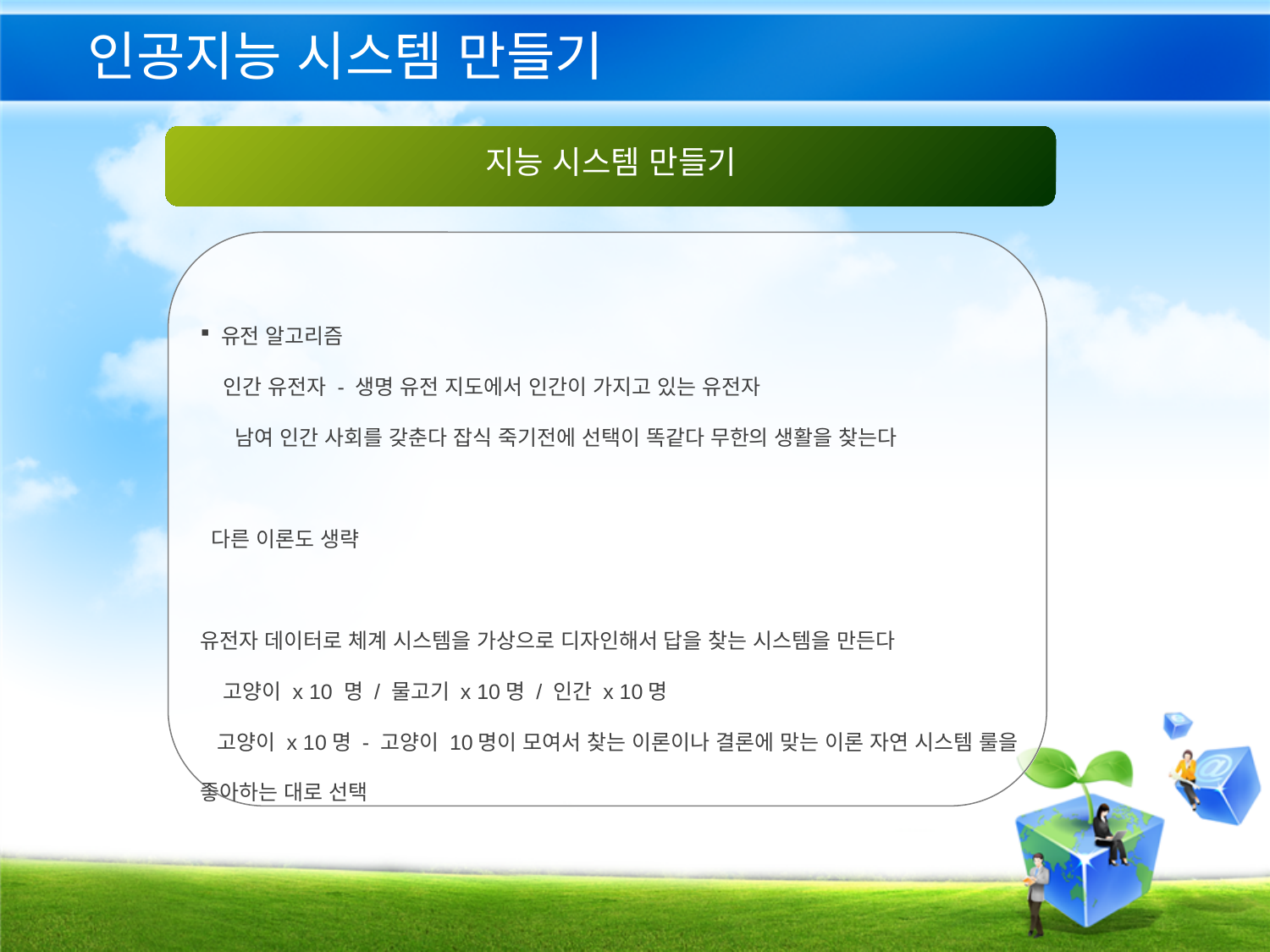

# 인공지능 시스템 만들기

지능 시스템 만들기

 유전 알고리즘
   인간 유전자 - 생명 유전 지도에서 인간이 가지고 있는 유전자
     남여 인간 사회를 갖춘다 잡식 죽기전에 선택이 똑같다 무한의 생활을 찾는다

 다른 이론도 생략

유전자 데이터로 체계 시스템을 가상으로 디자인해서 답을 찾는 시스템을 만든다
   고양이 x 10 명 / 물고기 x 10명 / 인간 x 10명
  고양이 x 10명 - 고양이 10명이 모여서 찾는 이론이나 결론에 맞는 이론 자연 시스템 룰을 좋아하는 대로 선택